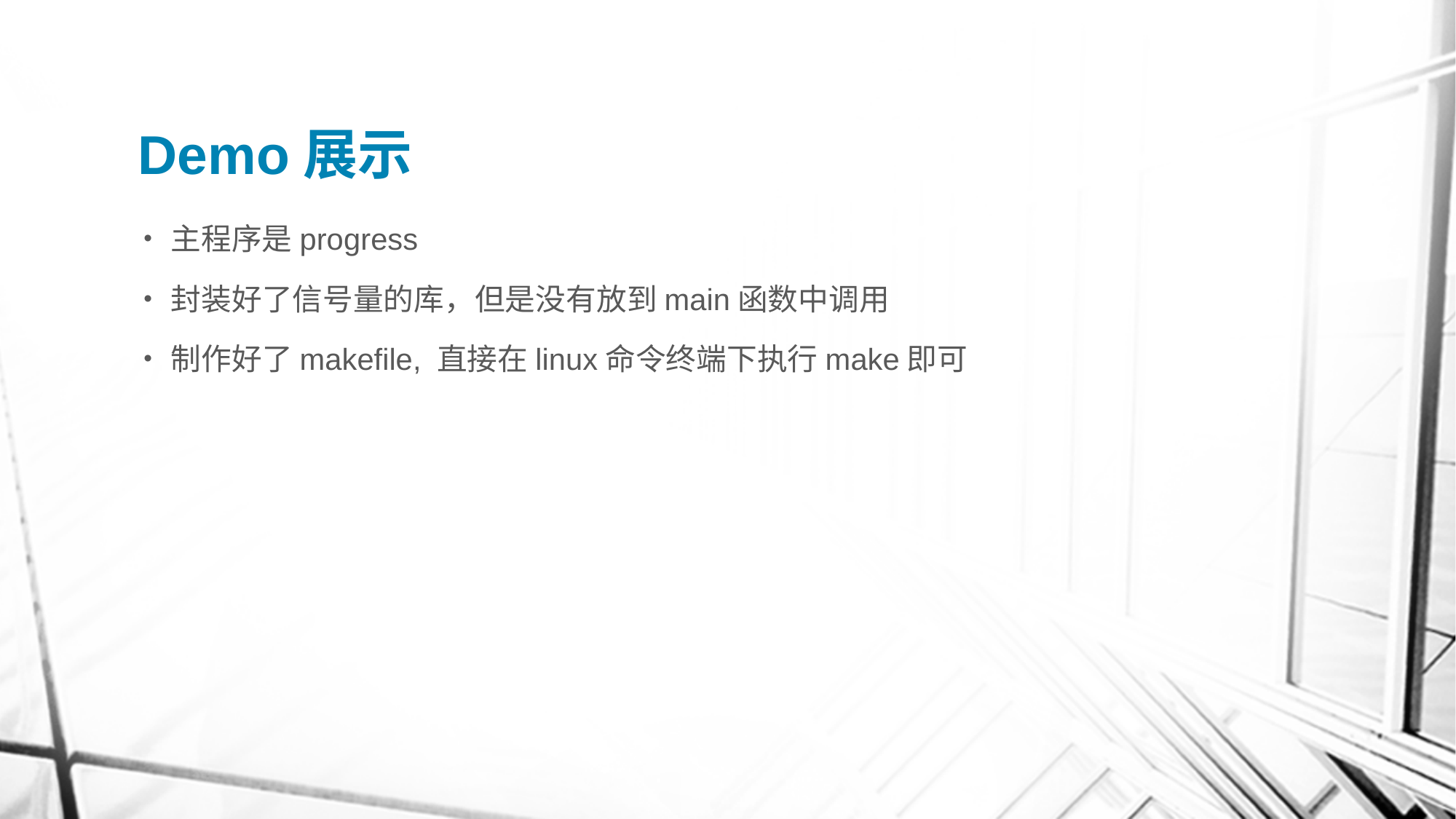

# Demo展示
主程序是progress
封装好了信号量的库，但是没有放到main函数中调用
制作好了makefile, 直接在linux命令终端下执行make即可